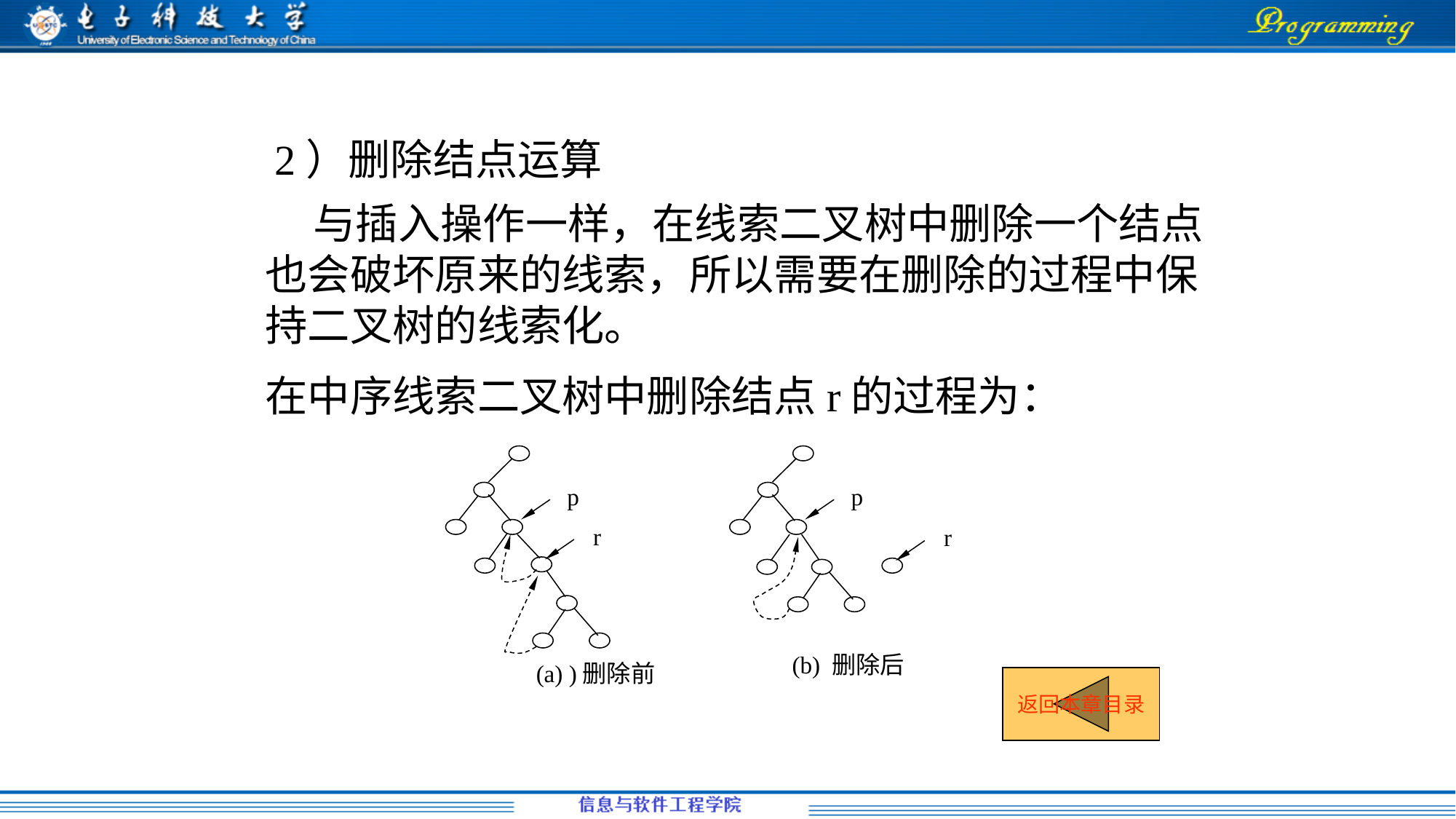

2）删除结点运算
    与插入操作一样，在线索二叉树中删除一个结点也会破坏原来的线索，所以需要在删除的过程中保持二叉树的线索化。
在中序线索二叉树中删除结点r的过程为：

p

r

(a) )删除前

p

r

(b) 删除后
返回本章目录